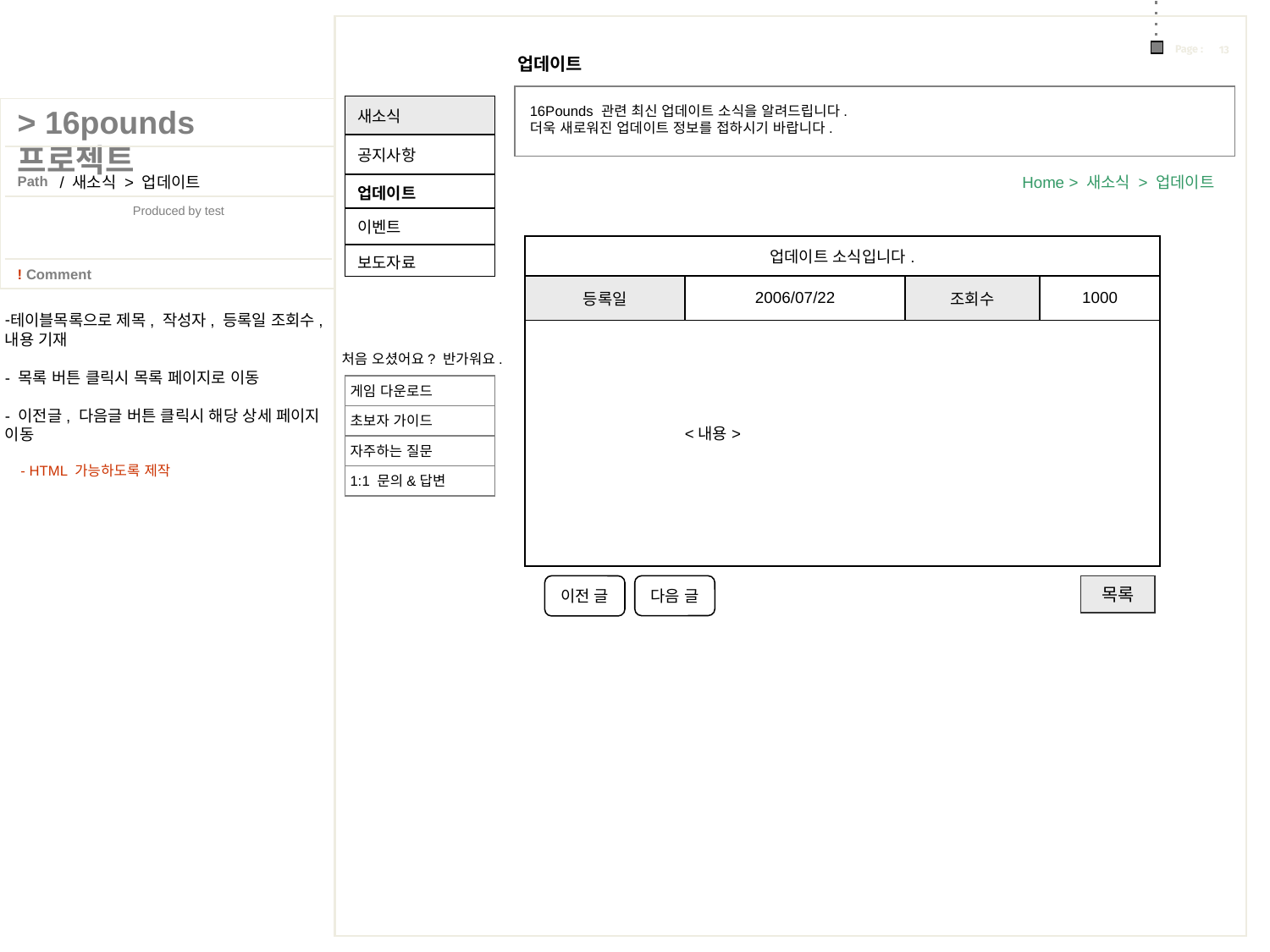

업데이트

| 새소식 |
| --- |
| 공지사항 |
| 업데이트 |
| 이벤트 |
| 보도자료 |
16Pounds 관련 최신 업데이트 소식을 알려드립니다.
더욱 새로워진 업데이트 정보를 접하시기 바랍니다.
/ 새소식 > 업데이트
Home > 새소식 > 업데이트
| 업데이트 소식입니다. |  |  |  |
| --- | --- | --- | --- |
| 등록일 | 2006/07/22 | 조회수 | 1000 |
| <내용> |  |  |  |

테이블목록으로 제목, 작성자, 등록일 조회수, 내용 기재
- 목록 버튼 클릭시 목록 페이지로 이동
- 이전글, 다음글 버튼 클릭시 해당 상세 페이지 이동
처음 오셨어요? 반가워요.
게임 다운로드
초보자 가이드
자주하는 질문
- HTML 가능하도록 제작
1:1 문의&답변
이전 글
다음 글
목록